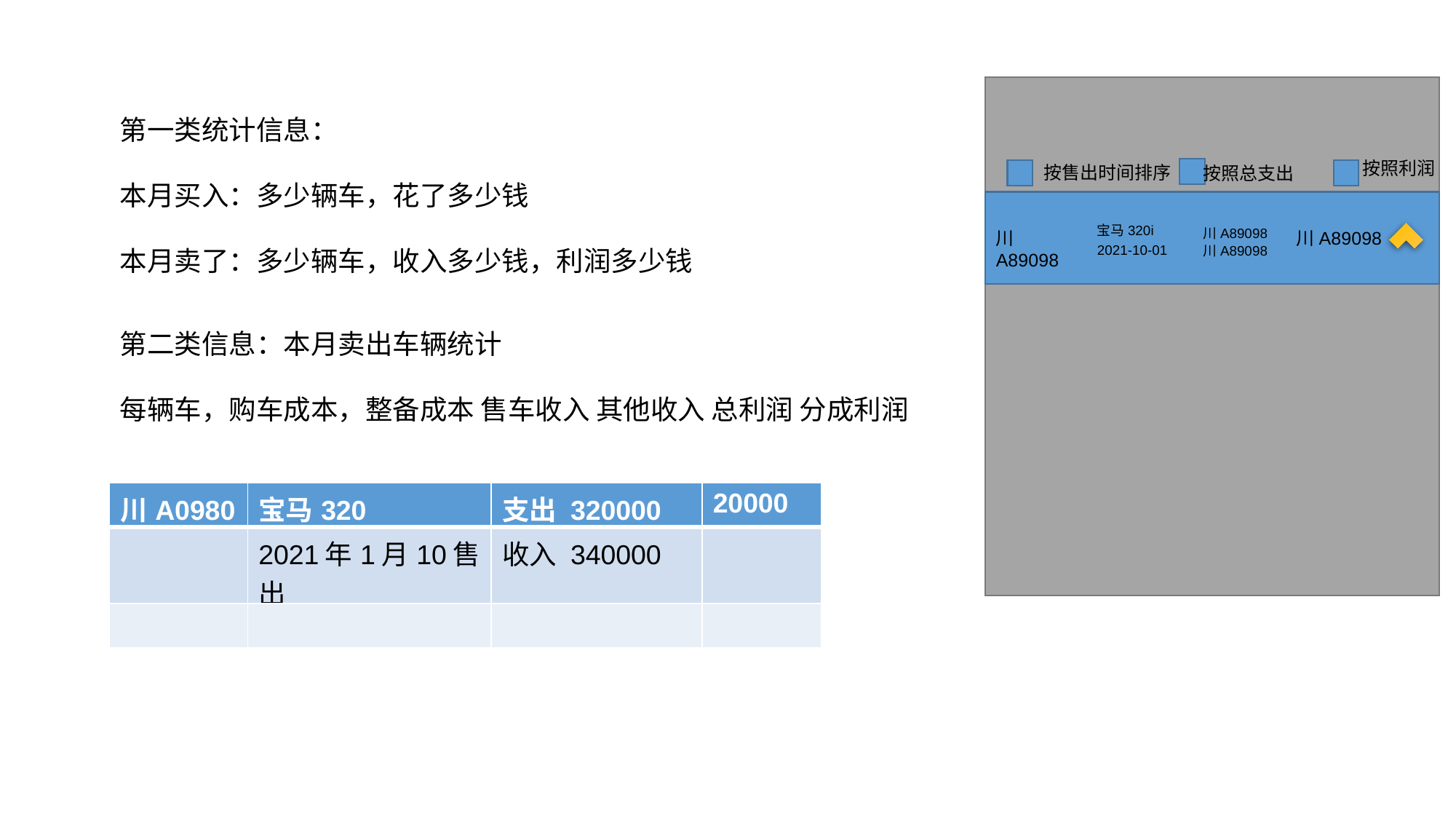

第一类统计信息：

本月买入：多少辆车，花了多少钱

本月卖了：多少辆车，收入多少钱，利润多少钱
按照利润
按售出时间排序
按照总支出

宝马320i
川A89098
川A89098
川A89098

2021-10-01
川A89098
第二类信息：本月卖出车辆统计

每辆车，购车成本，整备成本 售车收入 其他收入 总利润 分成利润
| 川A0980 | 宝马320 | 支出 320000 | 20000 |
| --- | --- | --- | --- |
|  | 2021年1月10售出 | 收入 340000 |  |
|  |  |  |  |